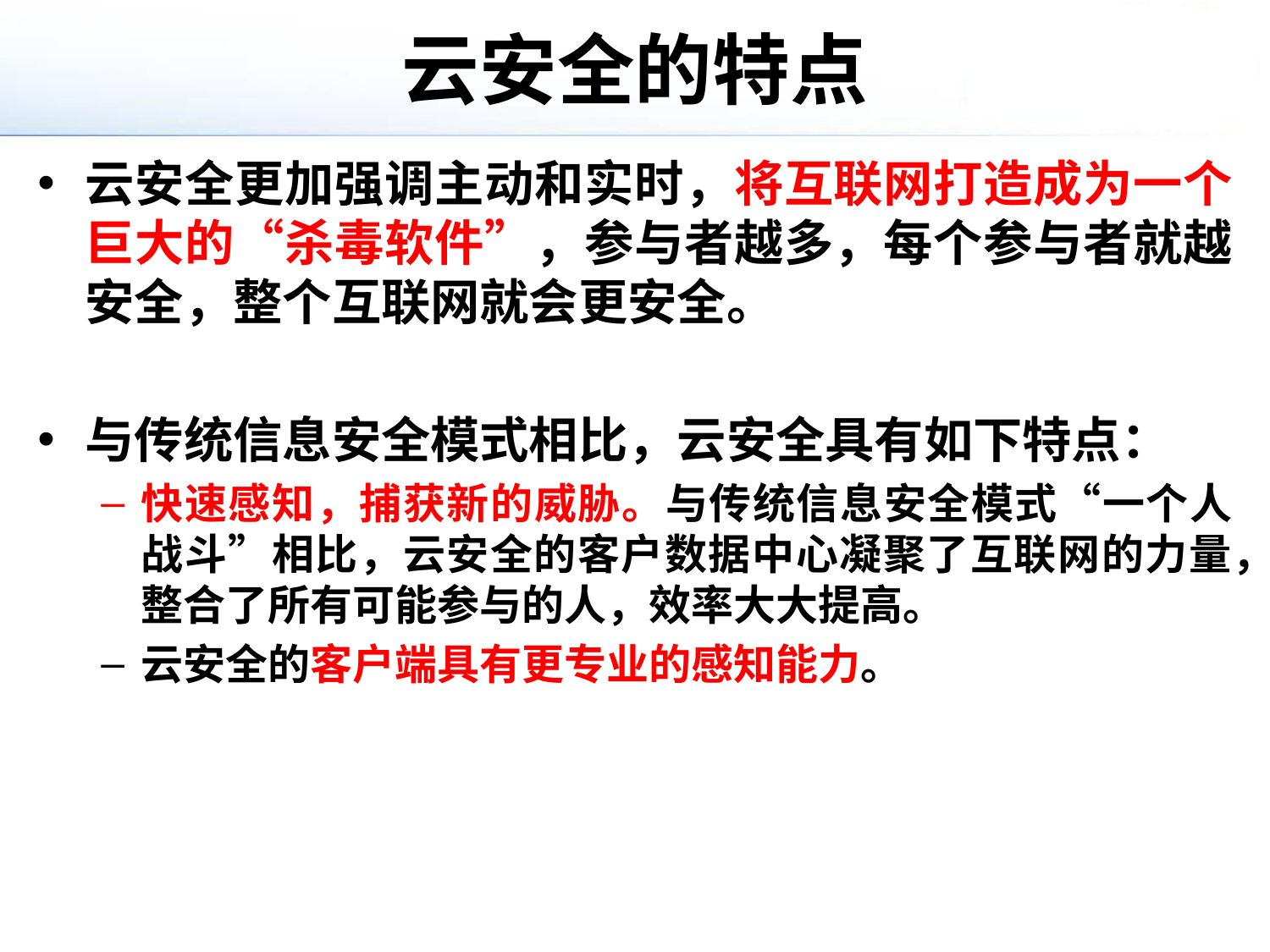

# 云安全的特点
云安全更加强调主动和实时，将互联网打造成为一个巨大的“杀毒软件”，参与者越多，每个参与者就越安全，整个互联网就会更安全。

与传统信息安全模式相比，云安全具有如下特点：
快速感知，捕获新的威胁。与传统信息安全模式“一个人战斗”相比，云安全的客户数据中心凝聚了互联网的力量，整合了所有可能参与的人，效率大大提高。
云安全的客户端具有更专业的感知能力。